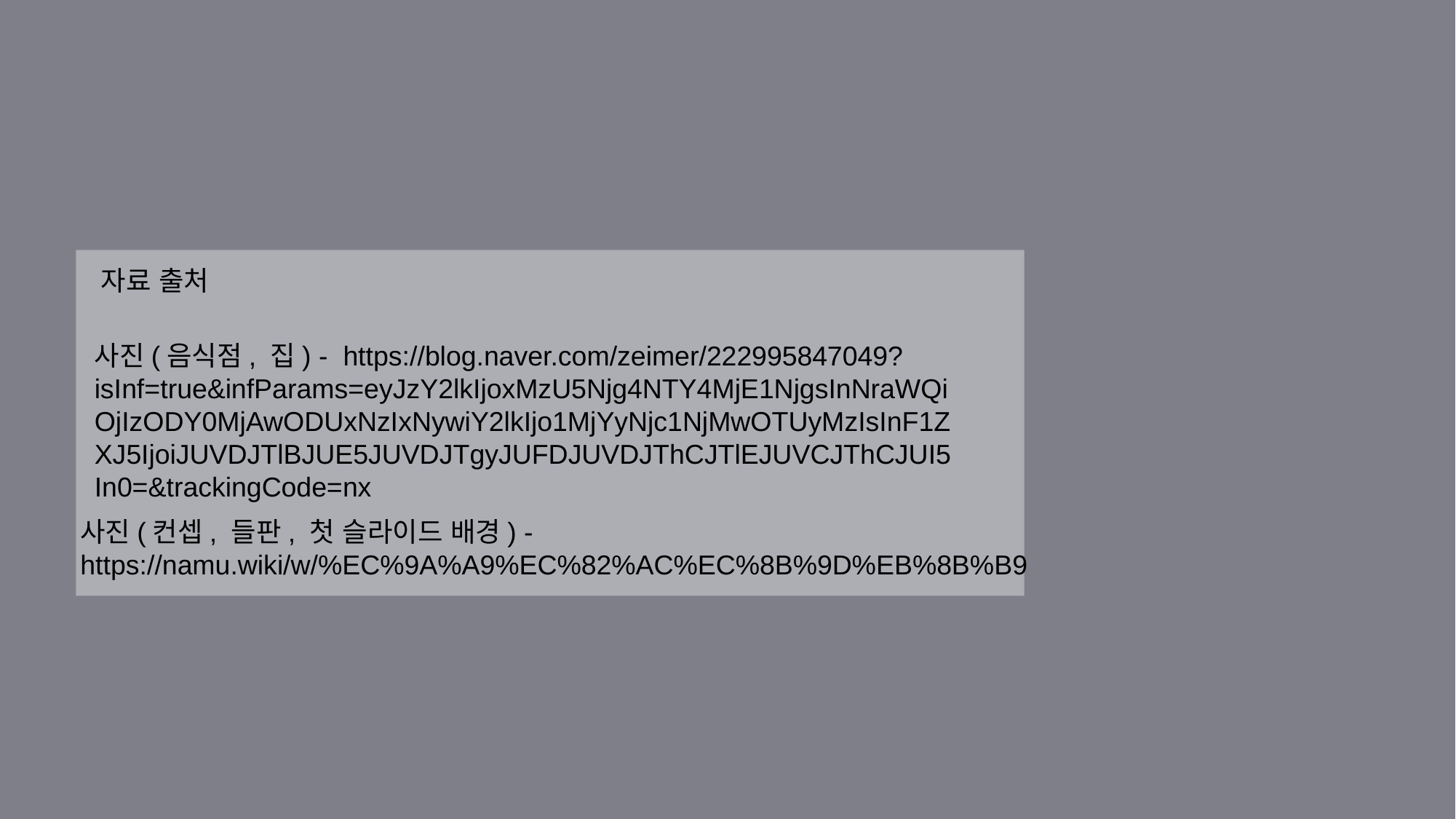

자료 출처
사진(음식점, 집) -  https://blog.naver.com/zeimer/222995847049?isInf=true&infParams=eyJzY2lkIjoxMzU5Njg4NTY4MjE1NjgsInNraWQiOjIzODY0MjAwODUxNzIxNywiY2lkIjo1MjYyNjc1NjMwOTUyMzIsInF1ZXJ5IjoiJUVDJTlBJUE5JUVDJTgyJUFDJUVDJThCJTlEJUVCJThCJUI5In0=&trackingCode=nx
사진(컨셉, 들판, 첫 슬라이드 배경) -
https://namu.wiki/w/%EC%9A%A9%EC%82%AC%EC%8B%9D%EB%8B%B9